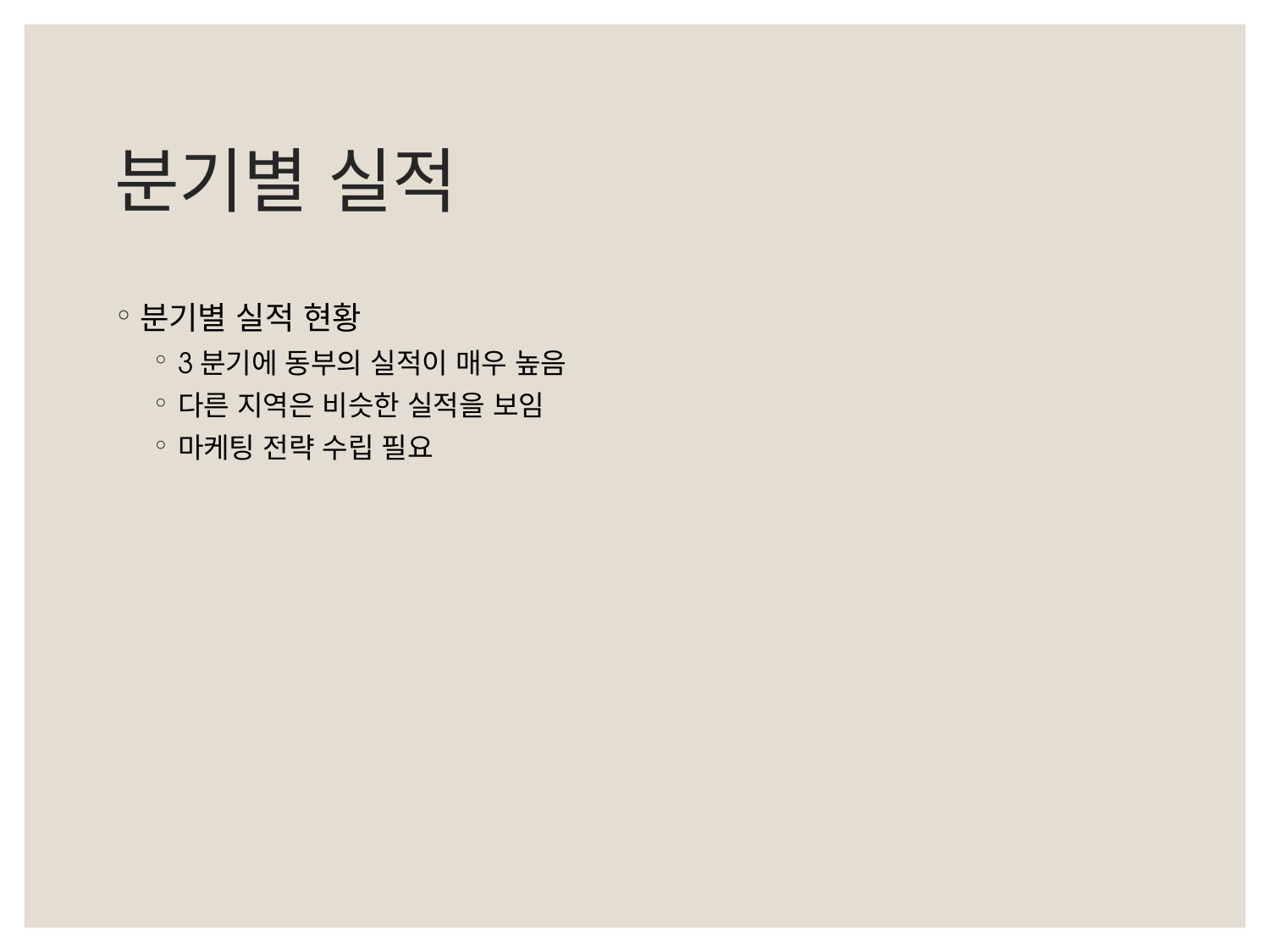

# 분기별 실적
분기별 실적 현황
3분기에 동부의 실적이 매우 높음
다른 지역은 비슷한 실적을 보임
마케팅 전략 수립 필요